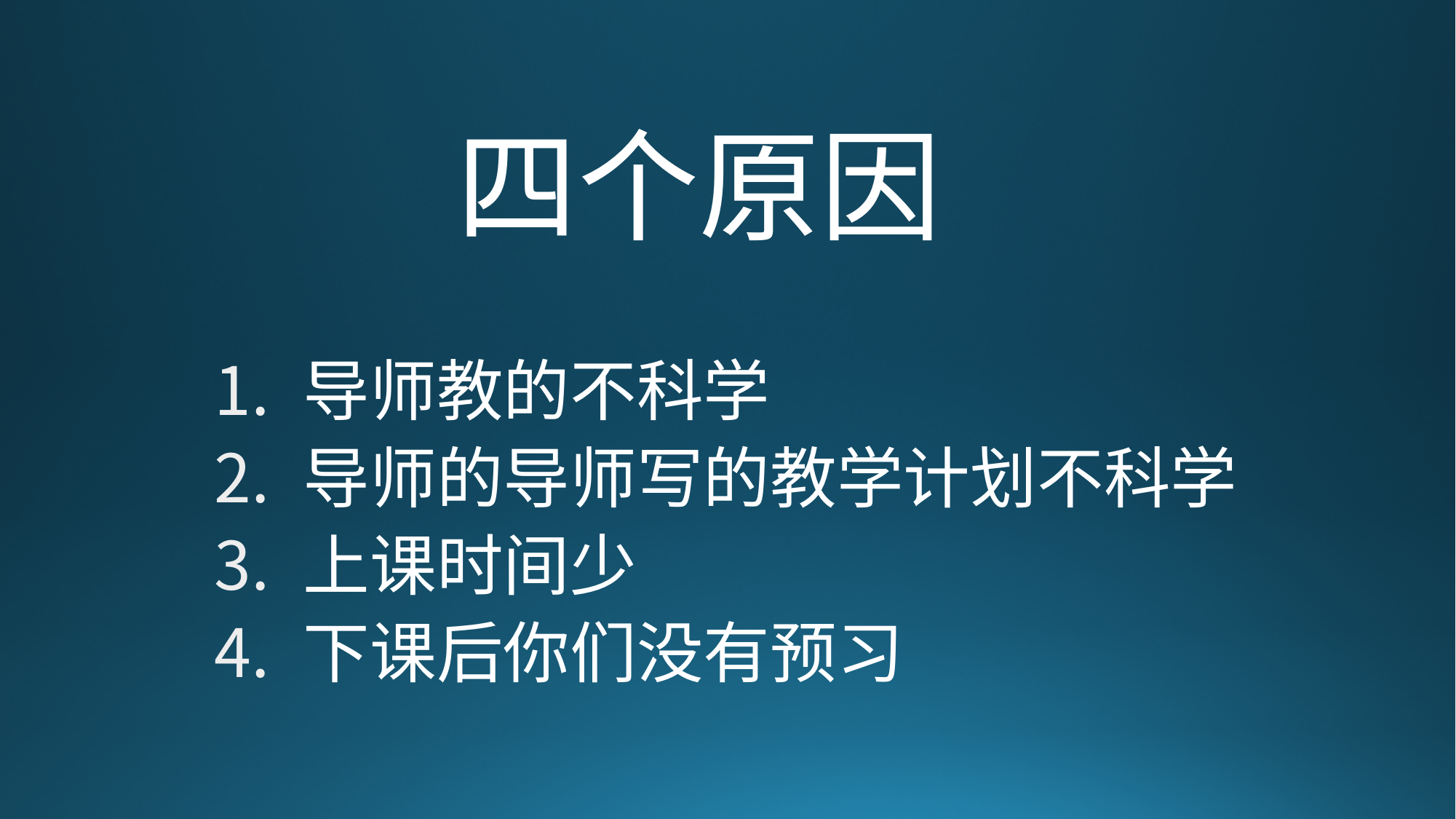

# 四个原因
导师教的不科学
导师的导师写的教学计划不科学
上课时间少
下课后你们没有预习